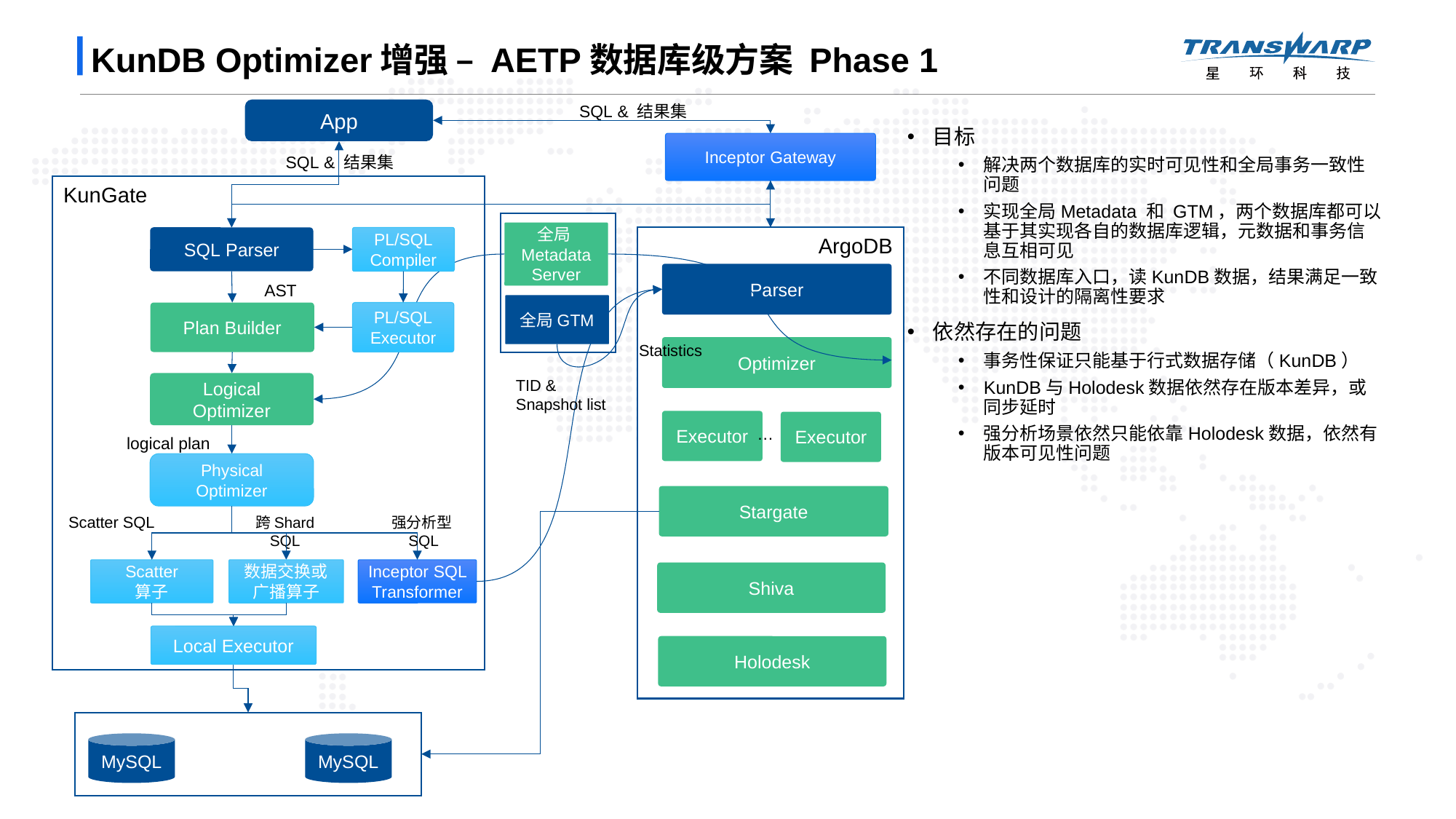

# KunDB Optimizer增强 – AETP数据库级方案 Phase 1
SQL & 结果集
App
目标
解决两个数据库的实时可见性和全局事务一致性问题
实现全局Metadata 和 GTM，两个数据库都可以基于其实现各自的数据库逻辑，元数据和事务信息互相可见
不同数据库入口，读KunDB数据，结果满足一致性和设计的隔离性要求
依然存在的问题
事务性保证只能基于行式数据存储（KunDB）
KunDB与Holodesk数据依然存在版本差异，或同步延时
强分析场景依然只能依靠Holodesk数据，依然有版本可见性问题
Inceptor Gateway
SQL & 结果集
KunGate

全局Metadata Server
SQL Parser
PL/SQL Compiler
ArgoDB
Parser
AST
全局GTM
Plan Builder
PL/SQL Executor
Statistics
Optimizer
TID &
Snapshot list
Logical
Optimizer
Executor
Executor
…
logical plan
Physical
Optimizer
Stargate
Scatter SQL
强分析型SQL
跨Shard SQL
数据交换或广播算子
Inceptor SQL Transformer
Scatter
算子
Shiva
Local Executor
Holodesk

MySQL
MySQL